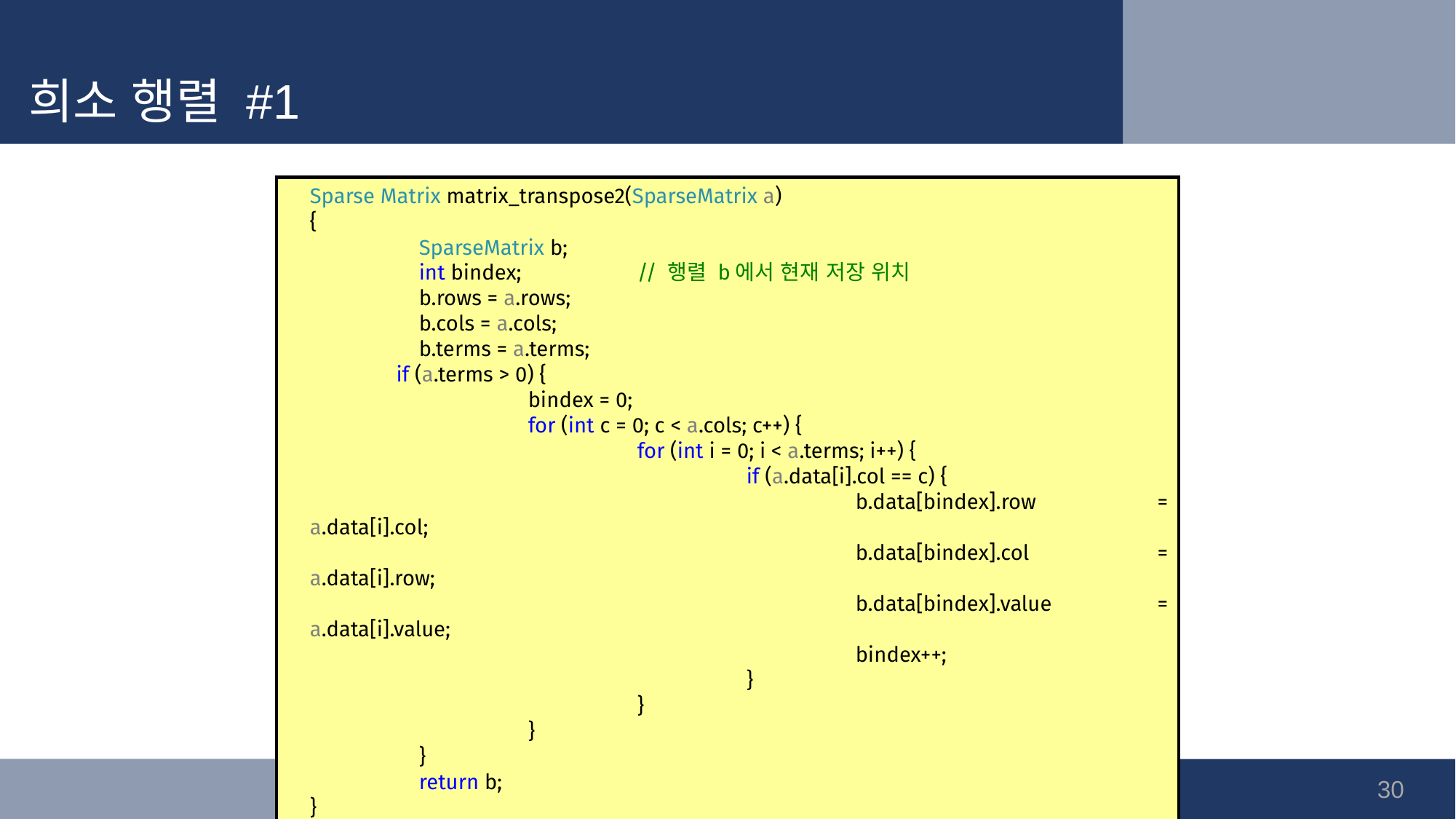

# 희소 행렬 #1
Sparse Matrix matrix_transpose2(SparseMatrix a)
{
	SparseMatrix b;
	int bindex;		// 행렬 b에서 현재 저장 위치
	b.rows = a.rows;
	b.cols = a.cols;
	b.terms = a.terms;
	if (a.terms > 0) {
		bindex = 0;
		for (int c = 0; c < a.cols; c++) {
			for (int i = 0; i < a.terms; i++) {
				if (a.data[i].col == c) {
					b.data[bindex].row = a.data[i].col;
					b.data[bindex].col = a.data[i].row;
					b.data[bindex].value = a.data[i].value;
					bindex++;
				}
			}
		}
	}
	return b;
}
30